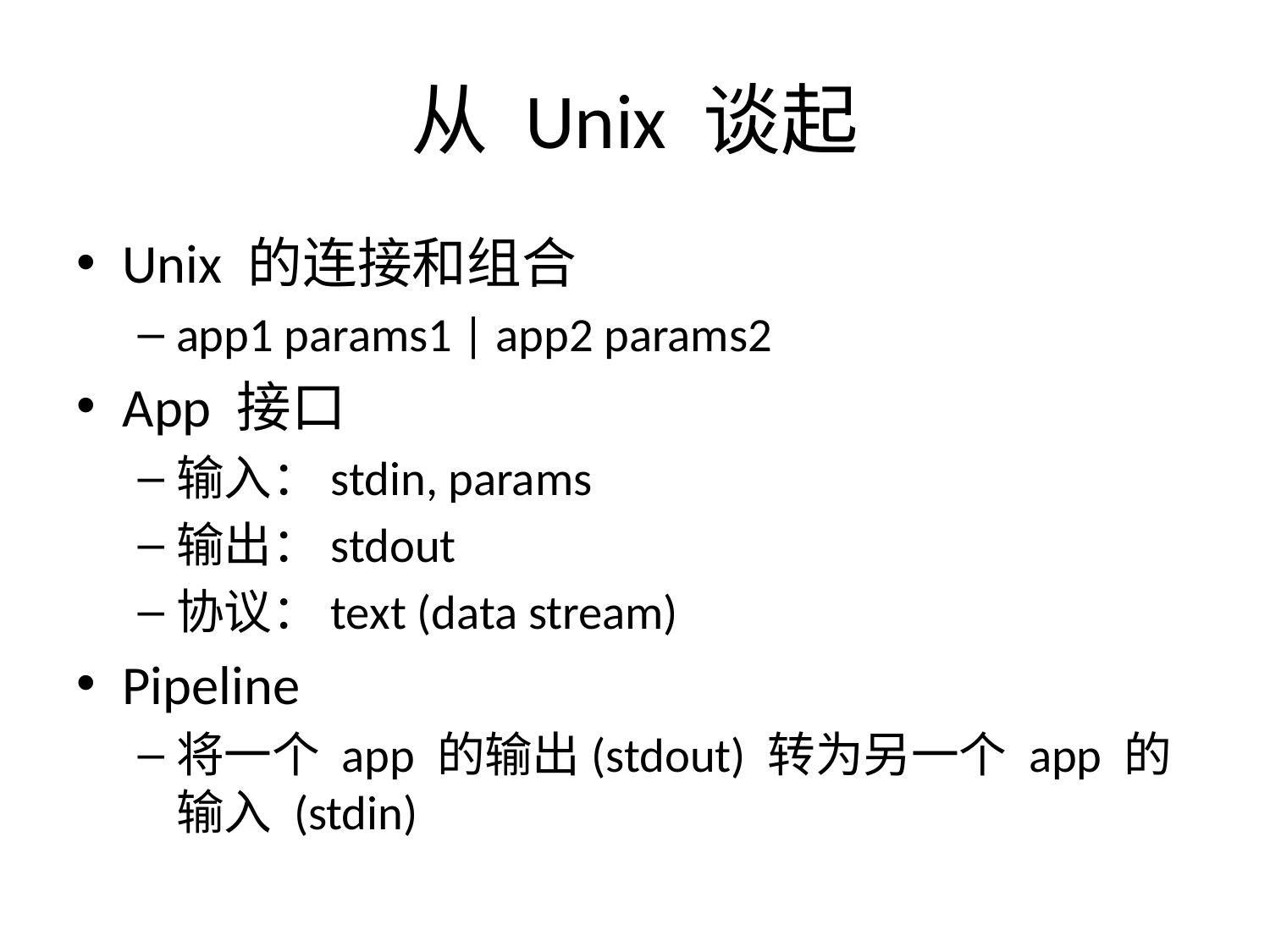

# 从 Unix 谈起
Unix 的连接和组合
app1 params1 | app2 params2
App 接口
输入：stdin, params
输出：stdout
协议：text (data stream)
Pipeline
将一个 app 的输出(stdout) 转为另一个 app 的输入 (stdin)